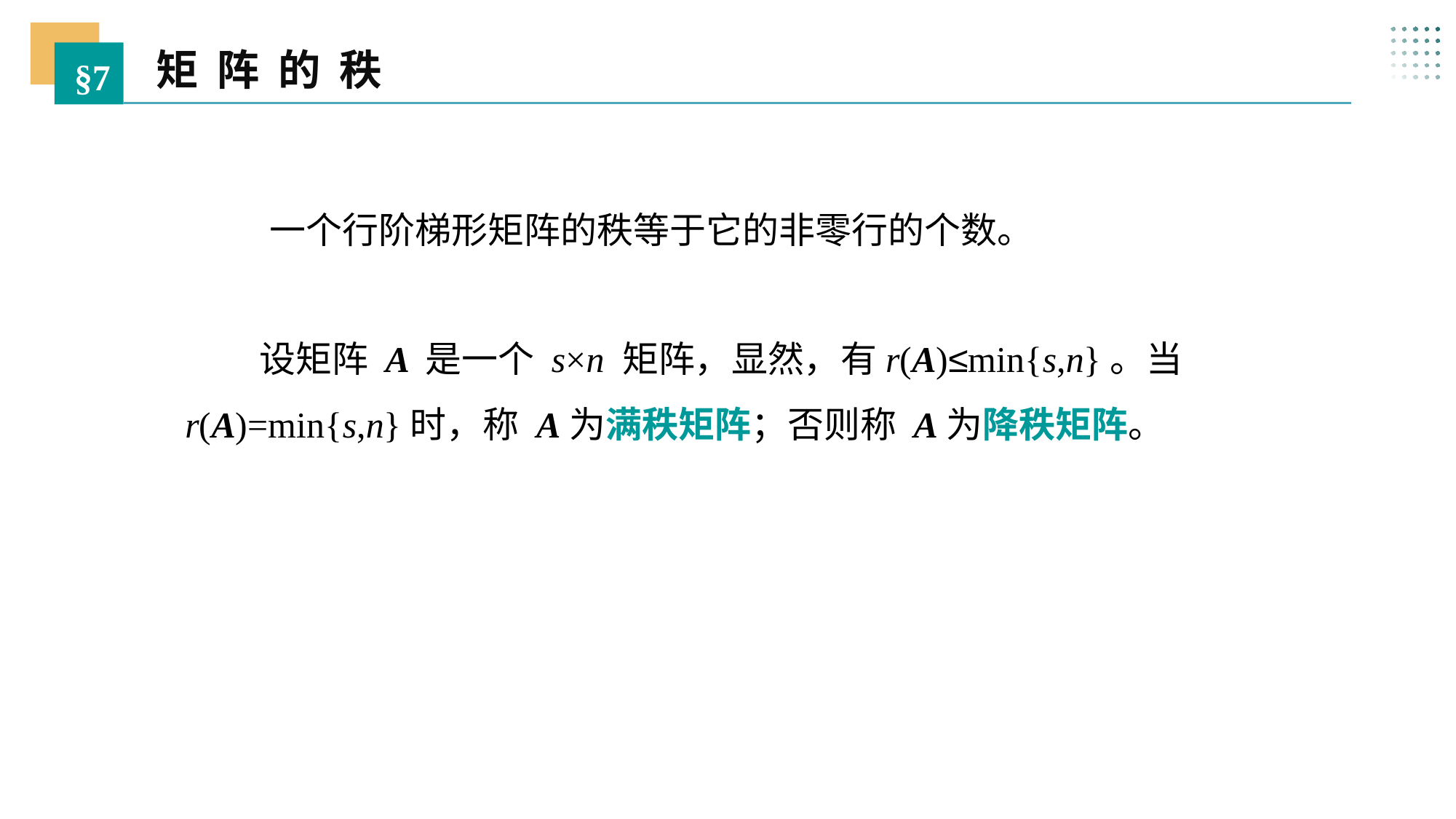

矩 阵 的 秩
§7
        一个行阶梯形矩阵的秩等于它的非零行的个数。
        设矩阵 A 是一个 s×n 矩阵，显然，有r(A)≤min{s,n}。当r(A)=min{s,n}时，称 A为满秩矩阵；否则称 A为降秩矩阵。